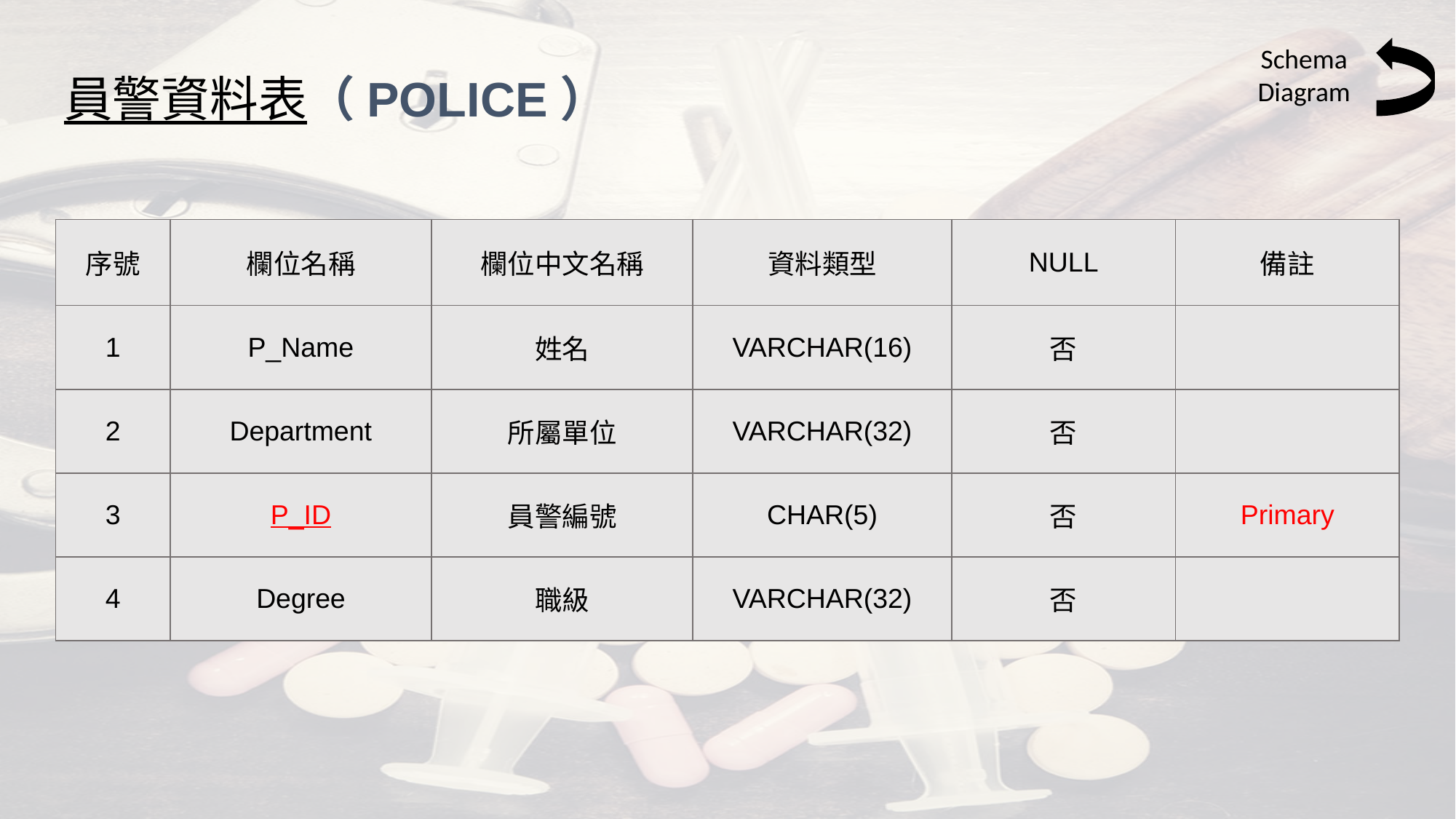

Schema
Diagram

# 員警資料表（POLICE）
| 序號 | 欄位名稱 | 欄位中文名稱 | 資料類型 | NULL | 備註 |
| --- | --- | --- | --- | --- | --- |
| 1 | P\_Name | 姓名 | VARCHAR(16) | 否 |  |
| 2 | Department | 所屬單位 | VARCHAR(32) | 否 |  |
| 3 | P\_ID | 員警編號 | CHAR(5) | 否 | Primary |
| 4 | Degree | 職級 | VARCHAR(32) | 否 |  |